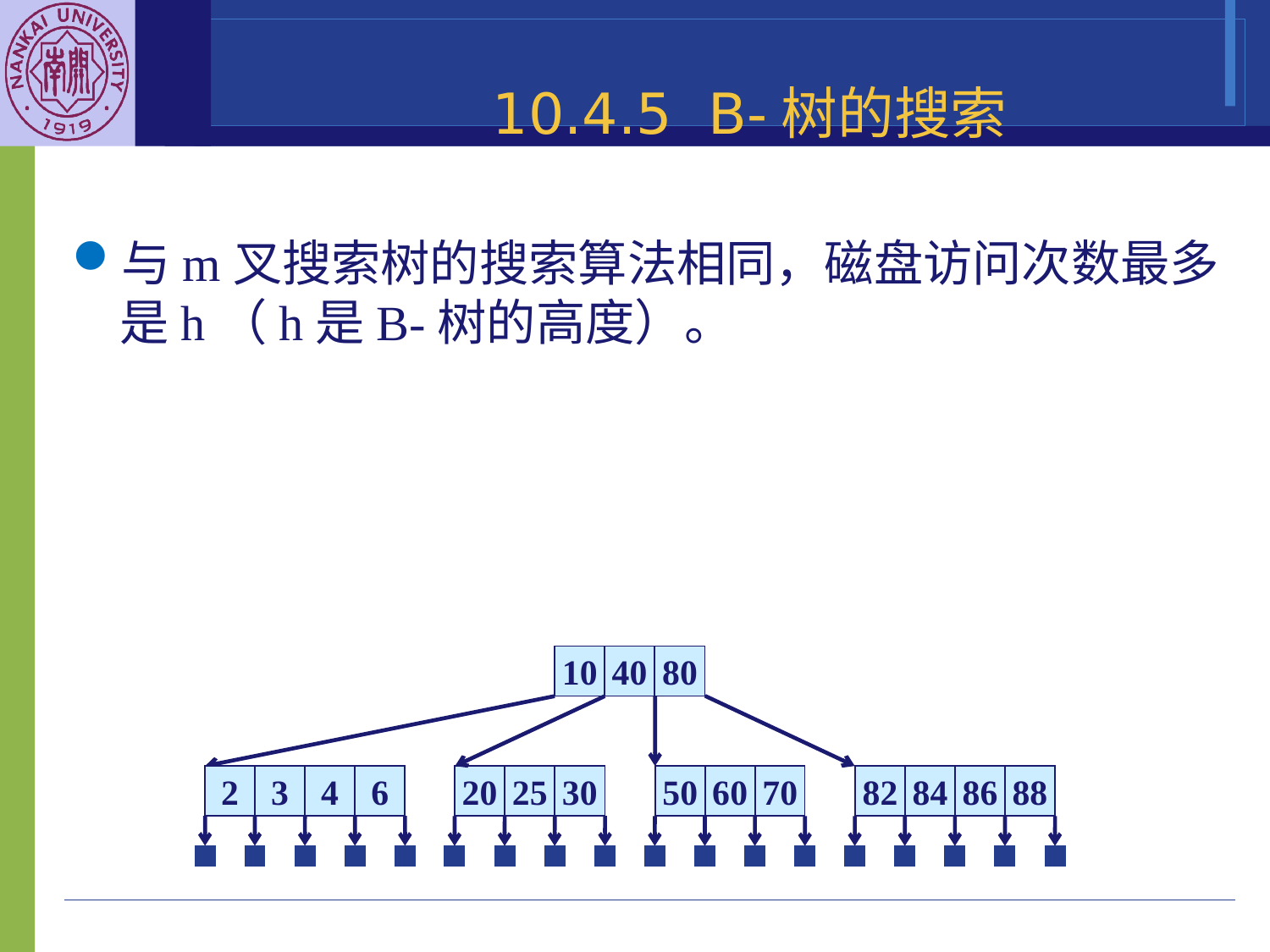

10.4.5  B-树的搜索
与m叉搜索树的搜索算法相同，磁盘访问次数最多是h（h是B-树的高度）。
80
10
40

2
3
4
6
20
25
30
50
60
70
82
84
86
88

59